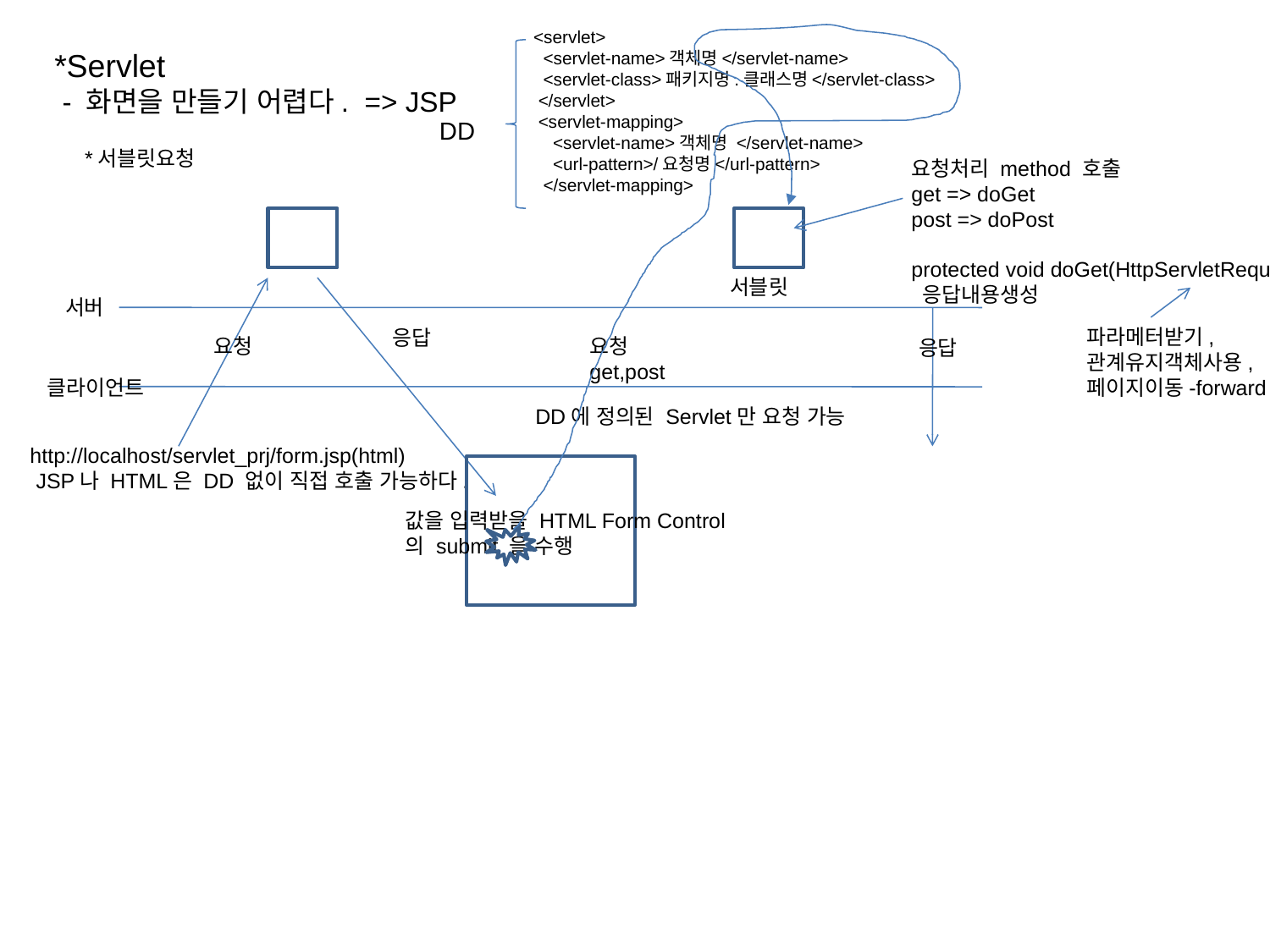

<servlet>
  <servlet-name>객체명</servlet-name>
  <servlet-class>패키지명.클래스명</servlet-class>
 </servlet>
 <servlet-mapping>
    <servlet-name>객체명 </servlet-name>
    <url-pattern>/요청명</url-pattern>
  </servlet-mapping>

*Servlet
 - 화면을 만들기 어렵다.  => JSP

DD
*서블릿요청
요청처리 method 호출
get => doGet
post => doPost

protected void doGet(HttpServletRequest,HttpServletResponse)
 응답내용생성

서블릿
서버
MIME-Types설정,
관계유지객체사용-Cookie,
페이지이동 - redirect,

파라메터받기,
관계유지객체사용,
페이지이동-forward
응답
요청
요청
get,post
응답
클라이언트
DD에 정의된 Servlet만 요청 가능
http://localhost/servlet_prj/form.jsp(html)
 JSP나 HTML은 DD 없이 직접 호출 가능하다.

값을 입력받을 HTML Form Control
의 submit 을 수행